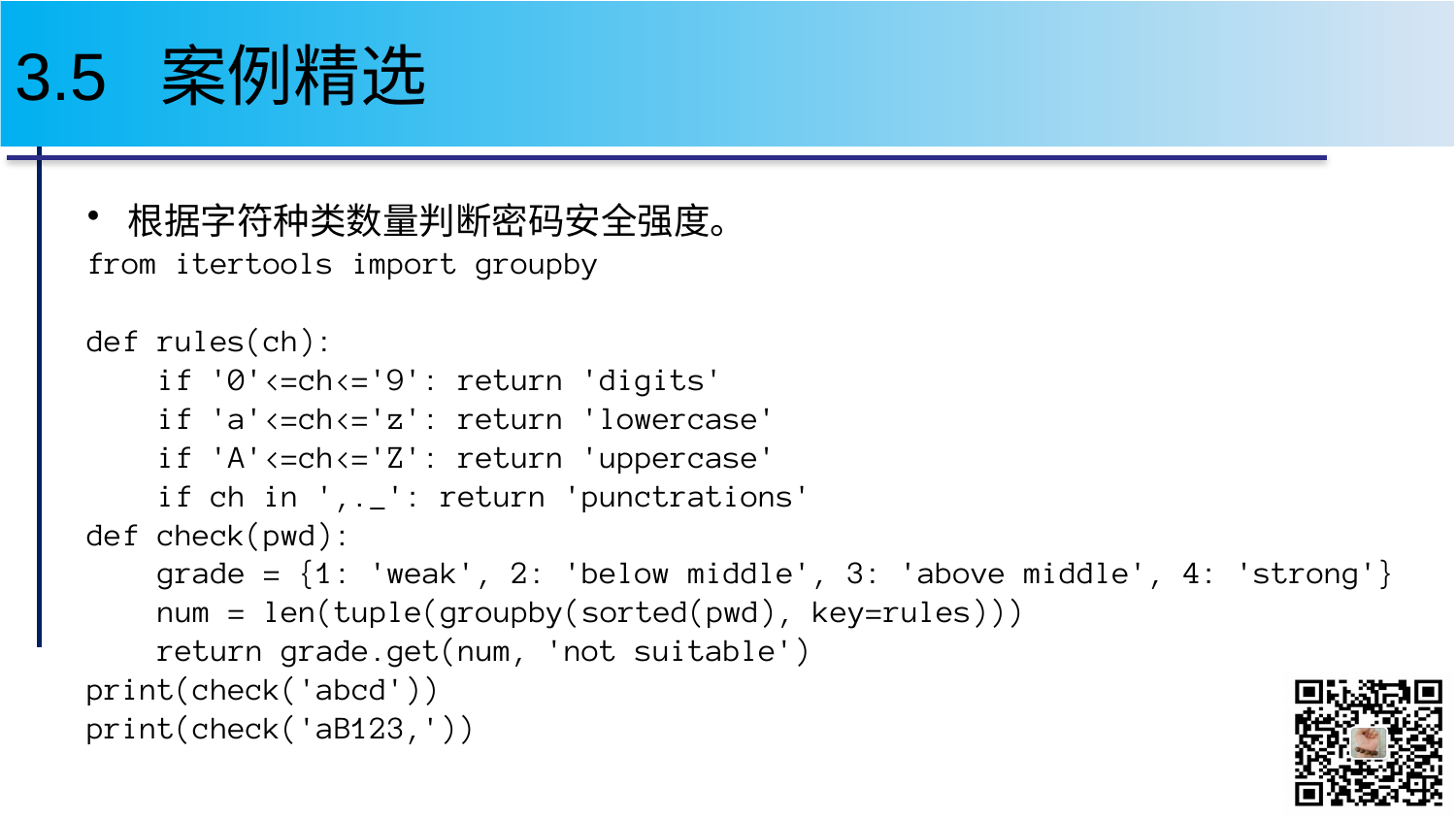

# 3.5  案例精选
根据字符种类数量判断密码安全强度。
from itertools import groupby

def rules(ch):
    if '0'<=ch<='9': return 'digits'
    if 'a'<=ch<='z': return 'lowercase'
    if 'A'<=ch<='Z': return 'uppercase'
    if ch in ',._': return 'punctrations'
def check(pwd):
    grade = {1: 'weak', 2: 'below middle', 3: 'above middle', 4: 'strong'}
    num = len(tuple(groupby(sorted(pwd), key=rules)))
    return grade.get(num, 'not suitable')
print(check('abcd'))
print(check('aB123,'))